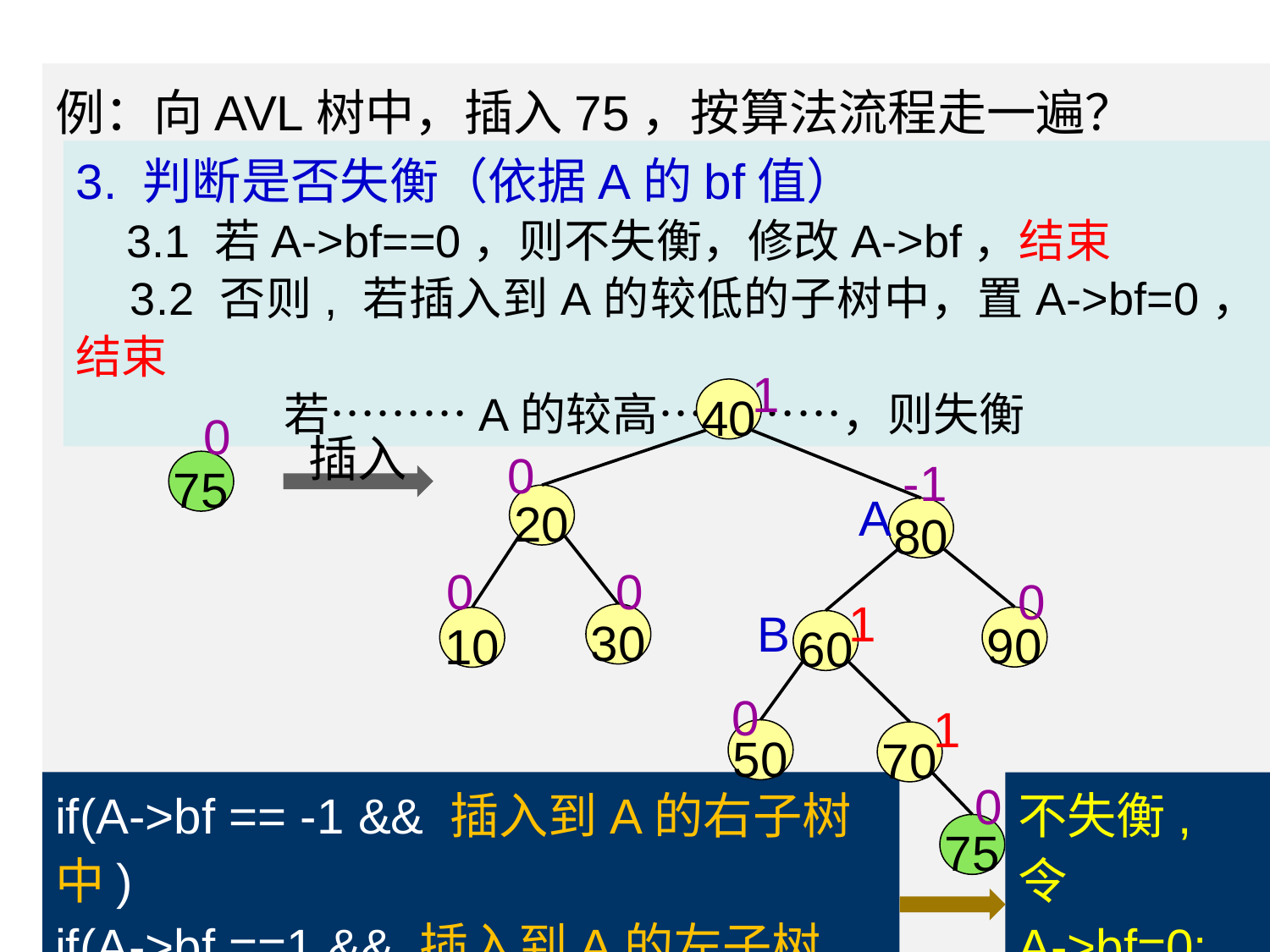

例：向AVL树中，插入75，按算法流程走一遍？
3. 判断是否失衡（依据A的bf值）
    3.1 若A->bf==0，则不失衡，修改A->bf，结束
    3.2 否则, 若插入到A的较低的子树中，置A->bf=0，结束
                   若………A的较高…………，则失衡
1
40
0
插入
0
-1
75

A
20
80
0
0
0
1
B
30
90
10
60
0
1
50
70
0
if(A->bf == -1 && 插入到A的右子树中)
if(A->bf ==1 && 插入到A的左子树中)
不失衡, 令
A->bf=0;
75